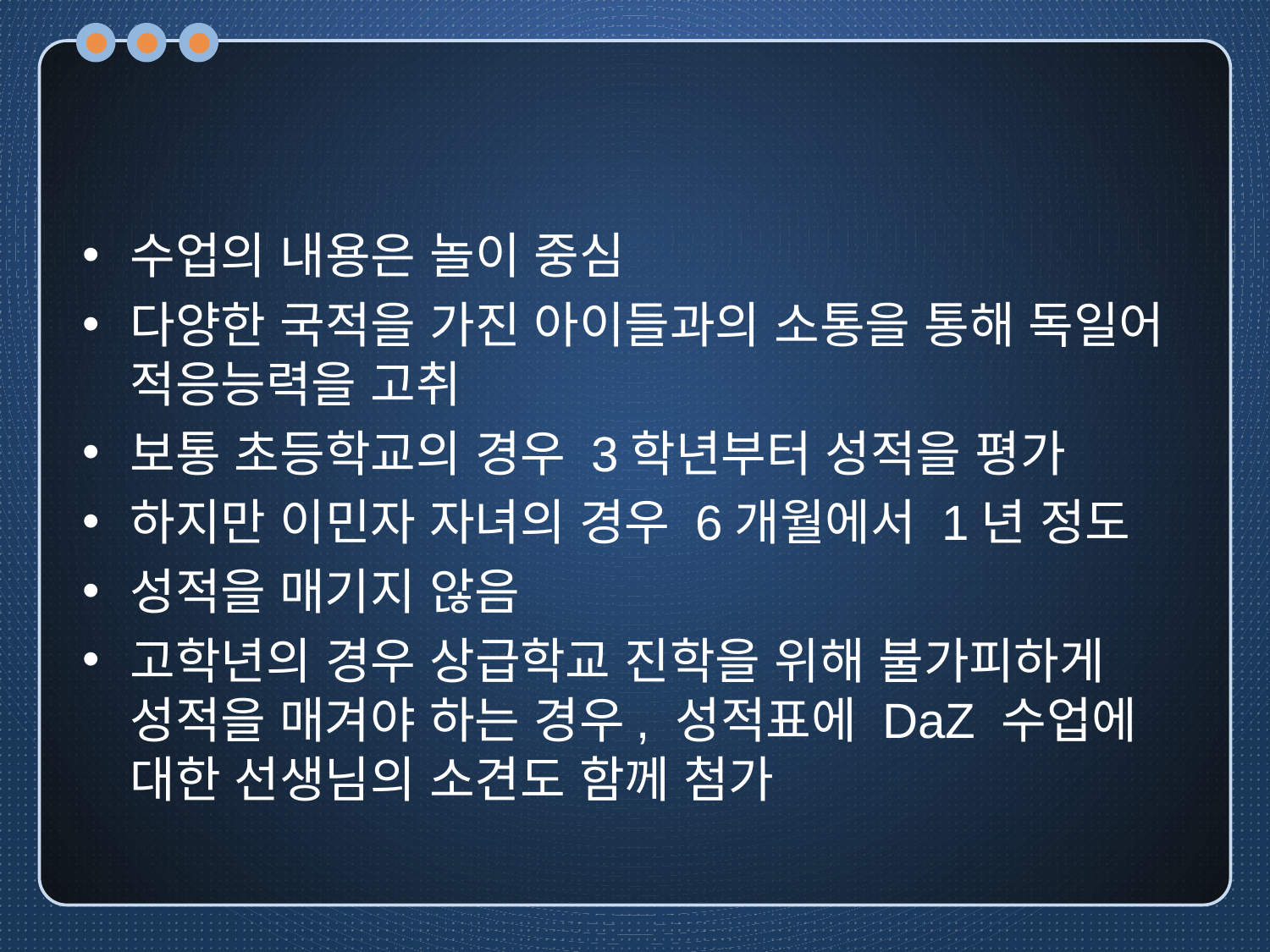

#
수업의 내용은 놀이 중심
다양한 국적을 가진 아이들과의 소통을 통해 독일어 적응능력을 고취
보통 초등학교의 경우 3학년부터 성적을 평가
하지만 이민자 자녀의 경우 6개월에서 1년 정도
성적을 매기지 않음
고학년의 경우 상급학교 진학을 위해 불가피하게 성적을 매겨야 하는 경우, 성적표에 DaZ 수업에 대한 선생님의 소견도 함께 첨가